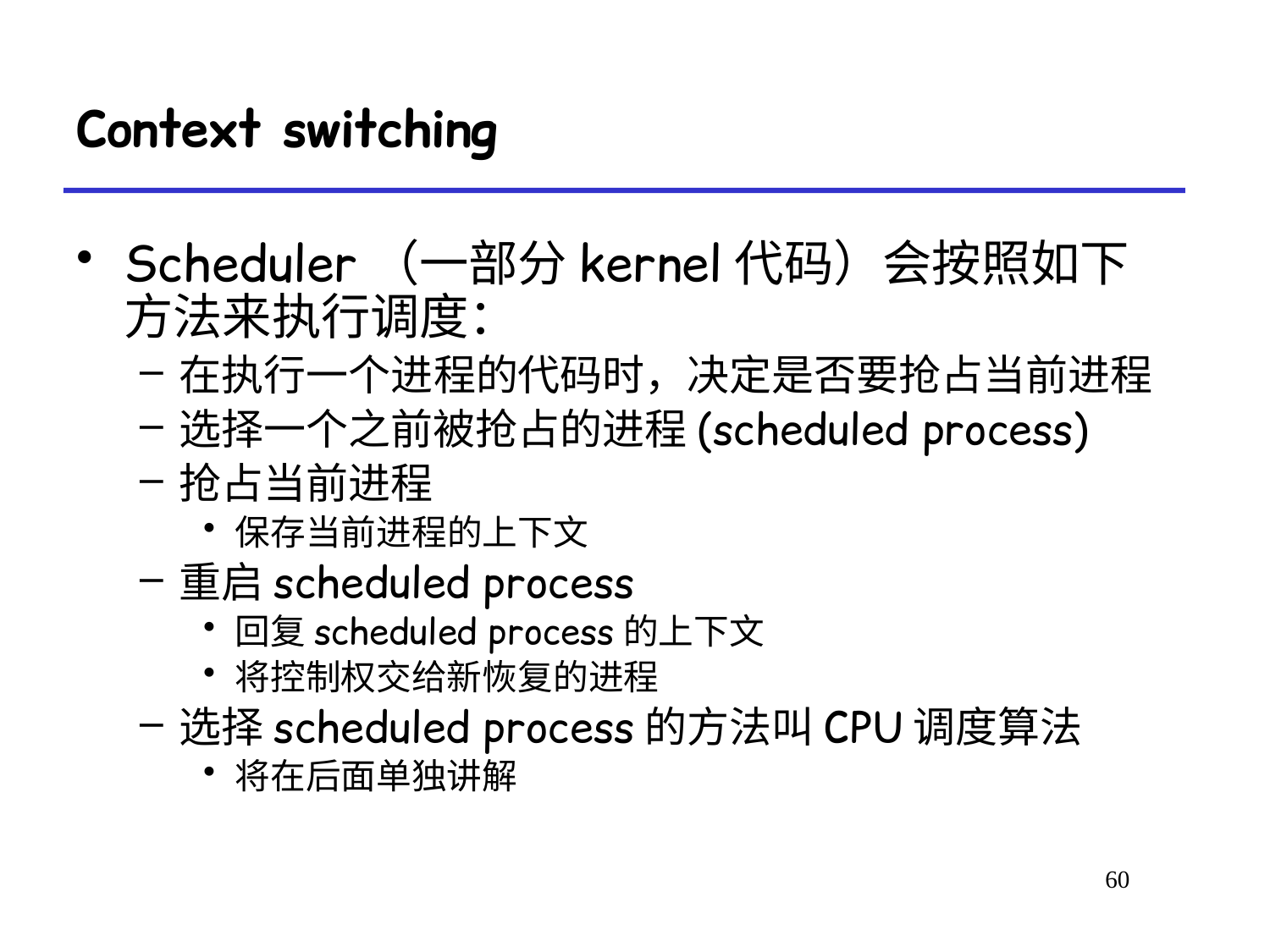

Context switching
Scheduler（一部分kernel代码）会按照如下方法来执行调度：
在执行一个进程的代码时，决定是否要抢占当前进程
选择一个之前被抢占的进程(scheduled process)
抢占当前进程
保存当前进程的上下文
重启scheduled process
回复scheduled process的上下文
将控制权交给新恢复的进程
选择scheduled process的方法叫CPU调度算法
将在后面单独讲解
# 60